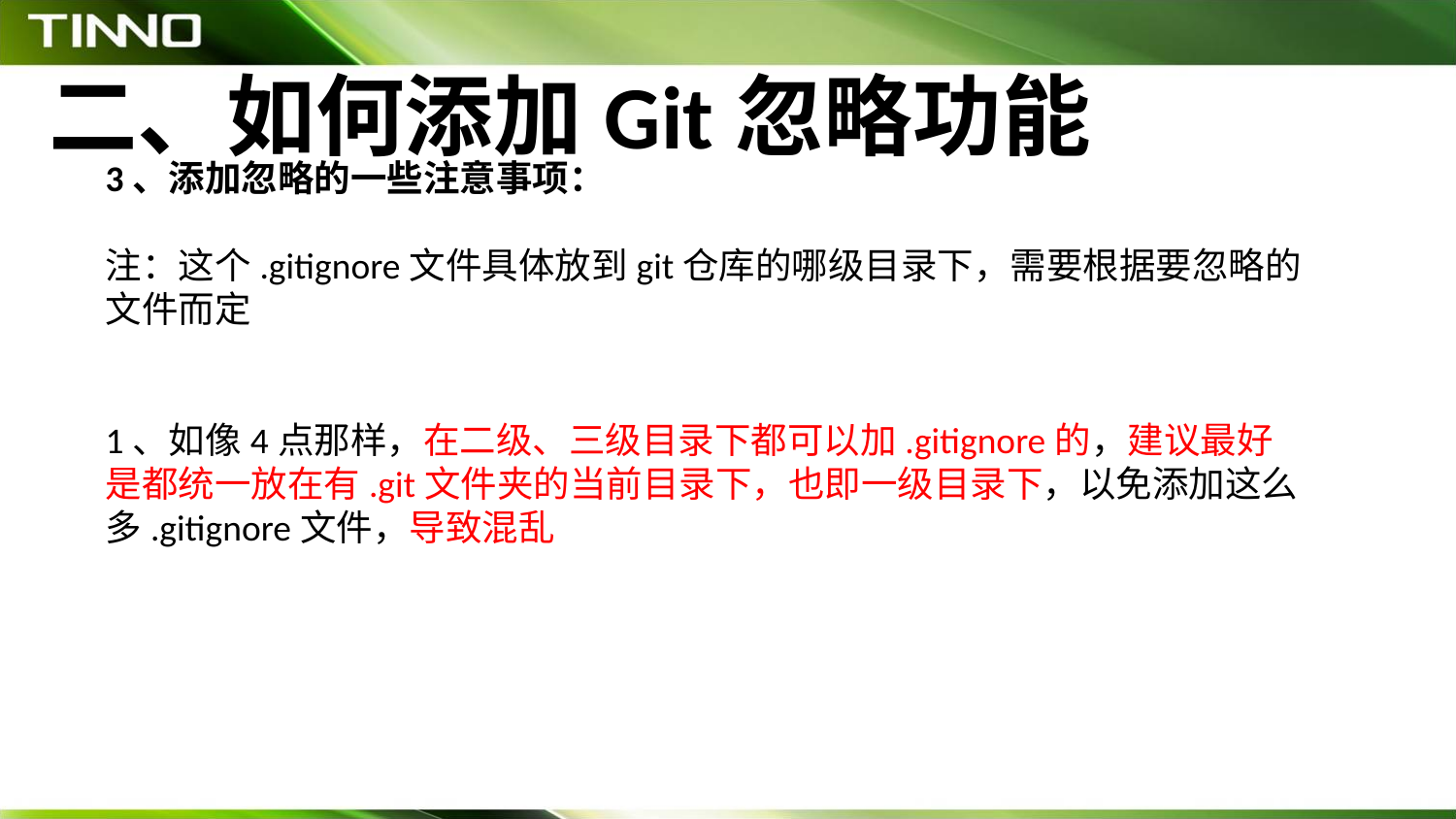

# 二、如何添加Git忽略功能
3、添加忽略的一些注意事项：

注：这个.gitignore文件具体放到git仓库的哪级目录下，需要根据要忽略的文件而定

1、如像4点那样，在二级、三级目录下都可以加.gitignore的，建议最好是都统一放在有.git文件夹的当前目录下，也即一级目录下，以免添加这么多.gitignore文件，导致混乱